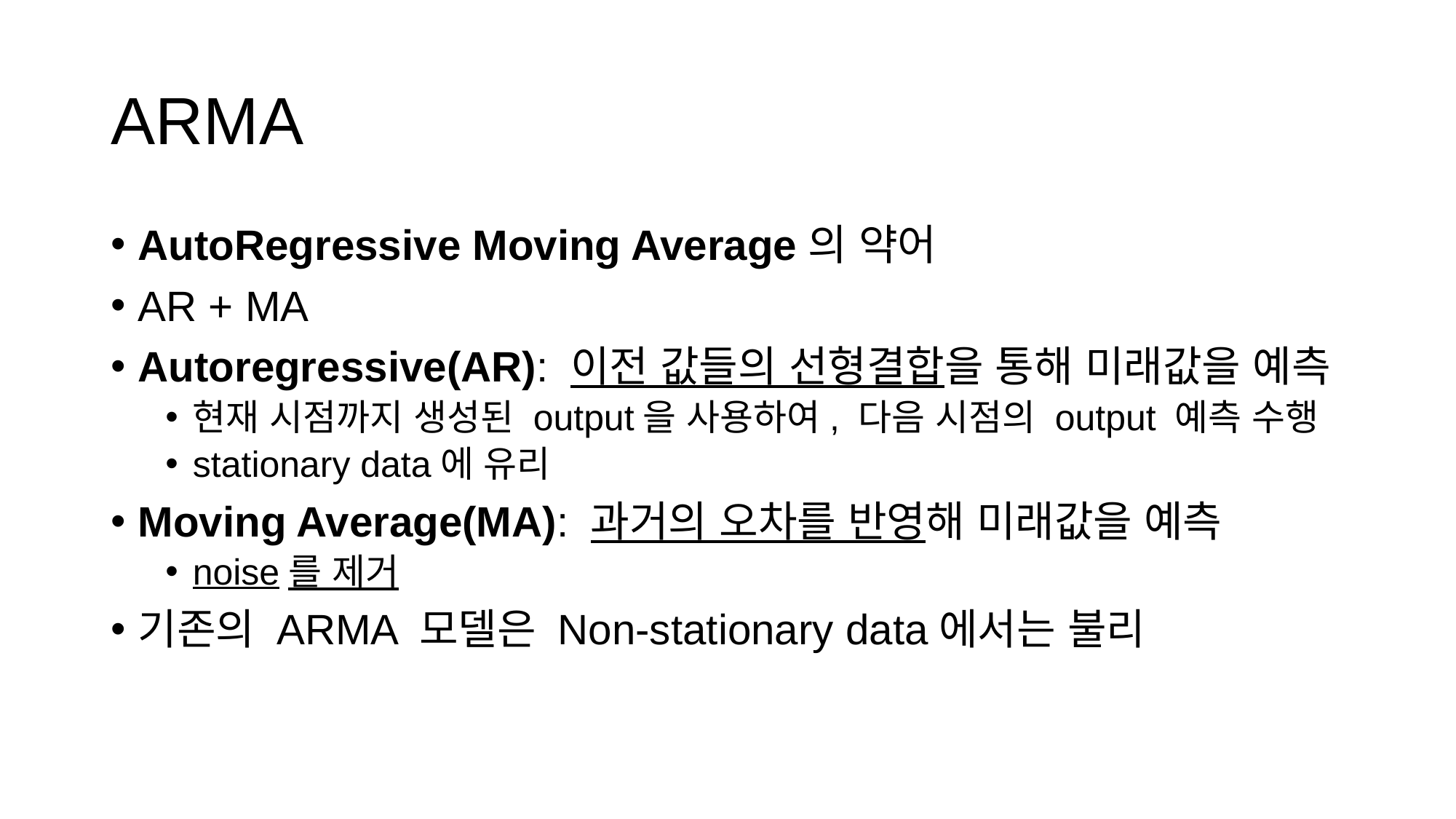

# ARMA
AutoRegressive Moving Average의 약어
AR + MA
Autoregressive(AR): 이전 값들의 선형결합을 통해 미래값을 예측
현재 시점까지 생성된 output을 사용하여, 다음 시점의 output 예측 수행
stationary data에 유리
Moving Average(MA): 과거의 오차를 반영해 미래값을 예측
noise를 제거
기존의 ARMA 모델은 Non-stationary data에서는 불리